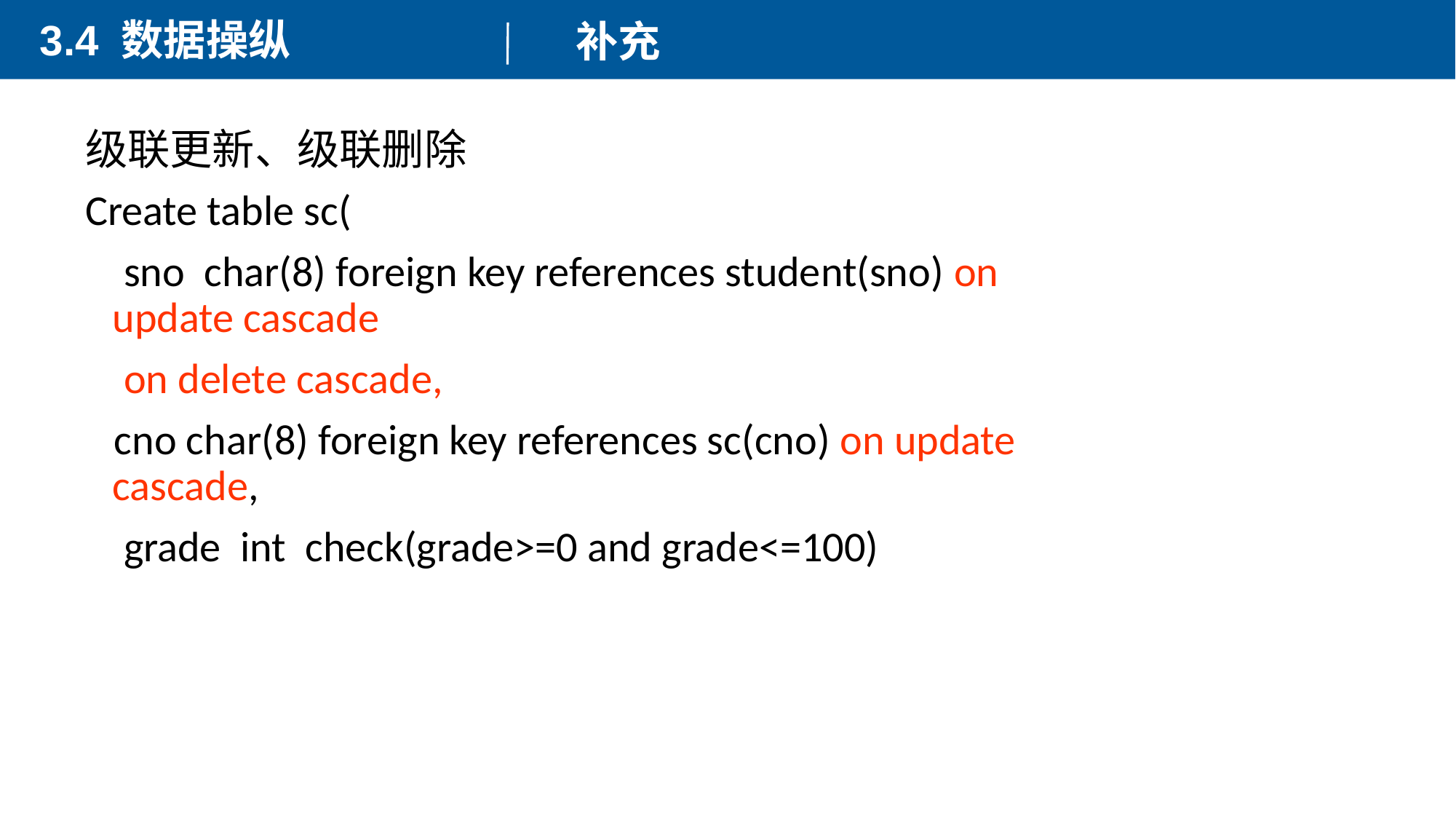

3.4 数据操纵
补充
级联更新、级联删除
Create table sc(
    sno  char(8) foreign key references student(sno) on update cascade
    on delete cascade,
   cno char(8) foreign key references sc(cno) on update cascade,
    grade  int  check(grade>=0 and grade<=100)